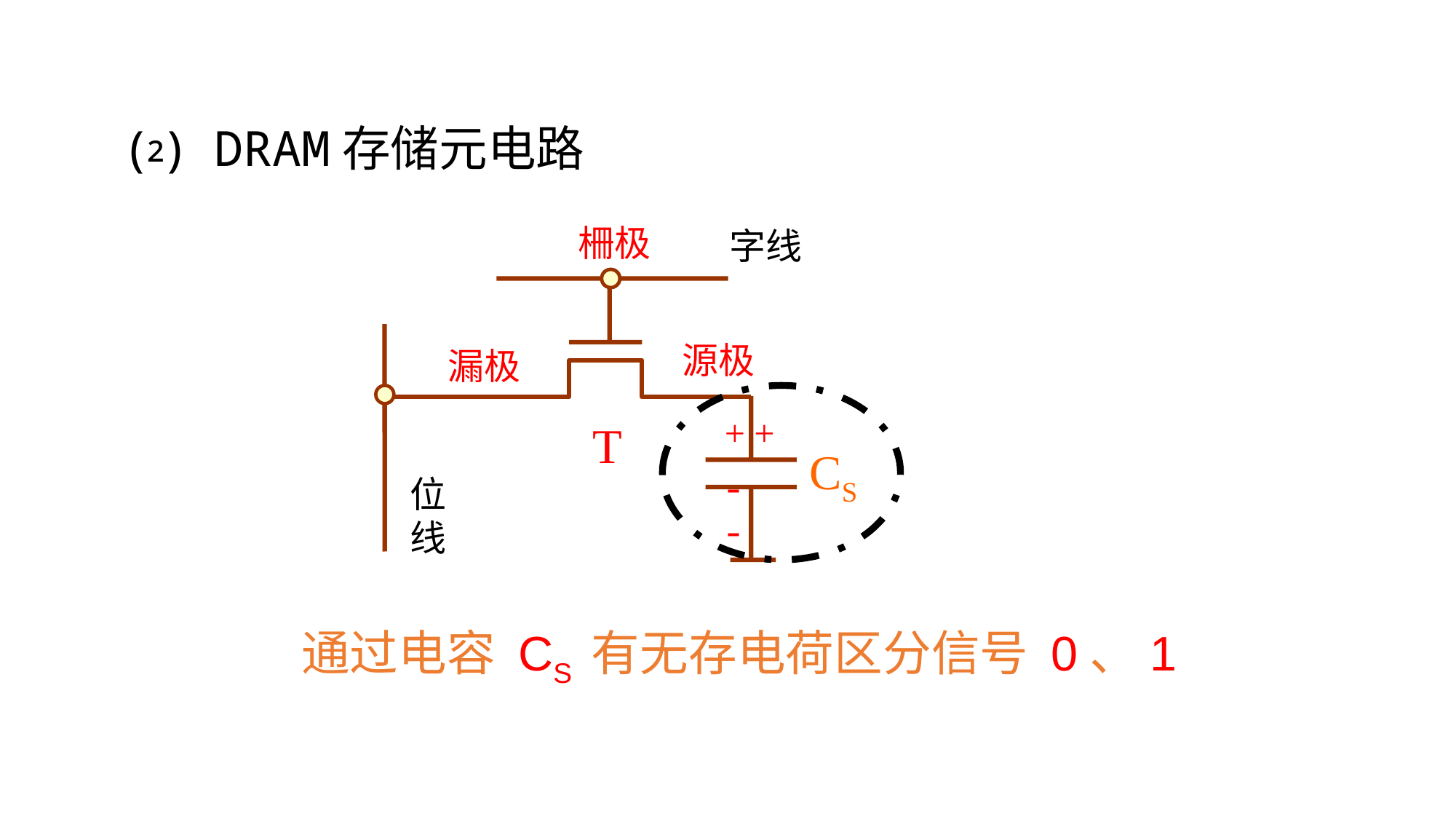

⑵ DRAM存储元电路
柵极
字线

源极
漏极

+ +
T
CS

位
线
- -

通过电容 CS 有无存电荷区分信号 0、1